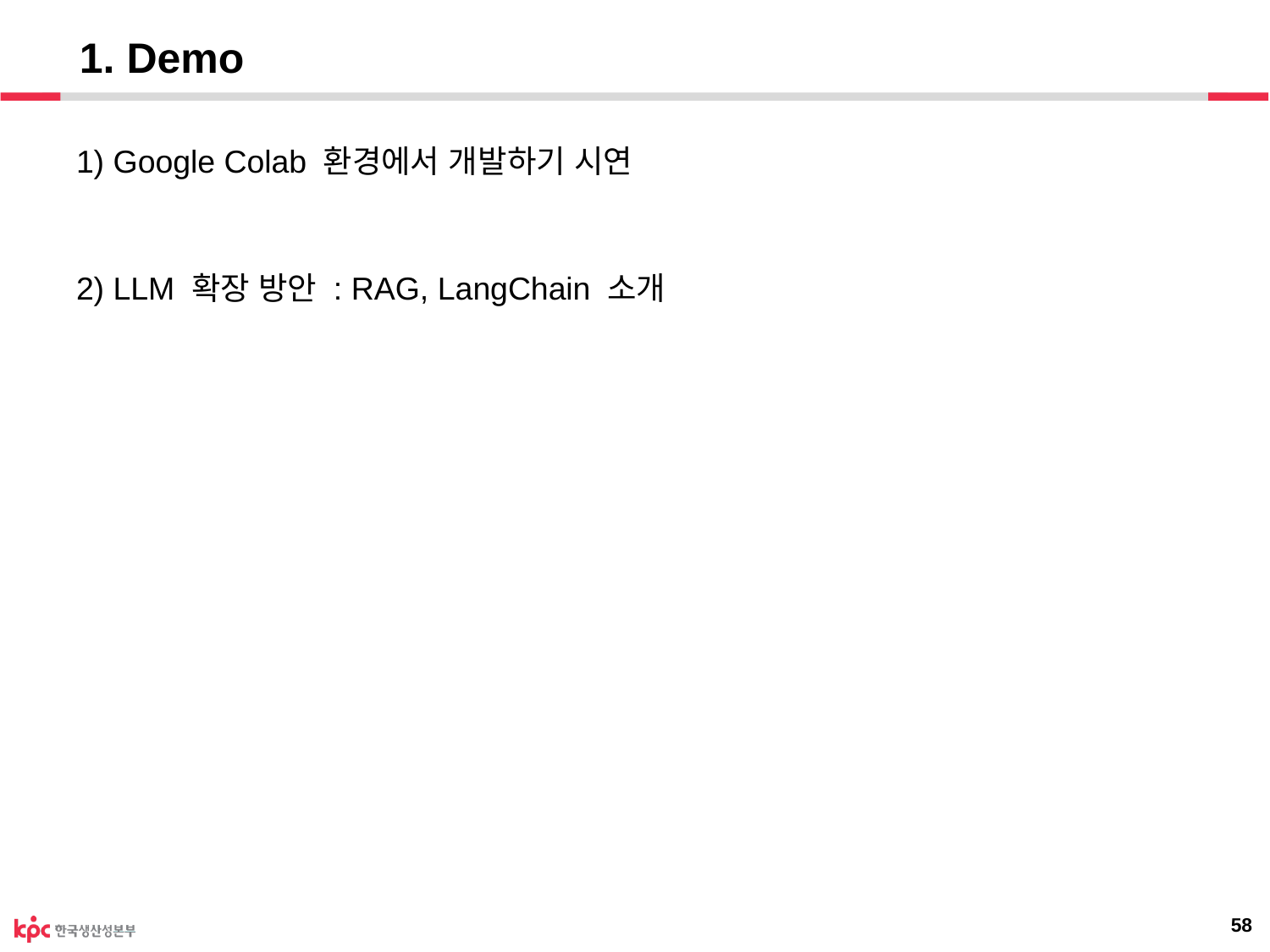

# 1. Demo
1) Google Colab 환경에서 개발하기 시연

2) LLM 확장 방안 : RAG, LangChain 소개